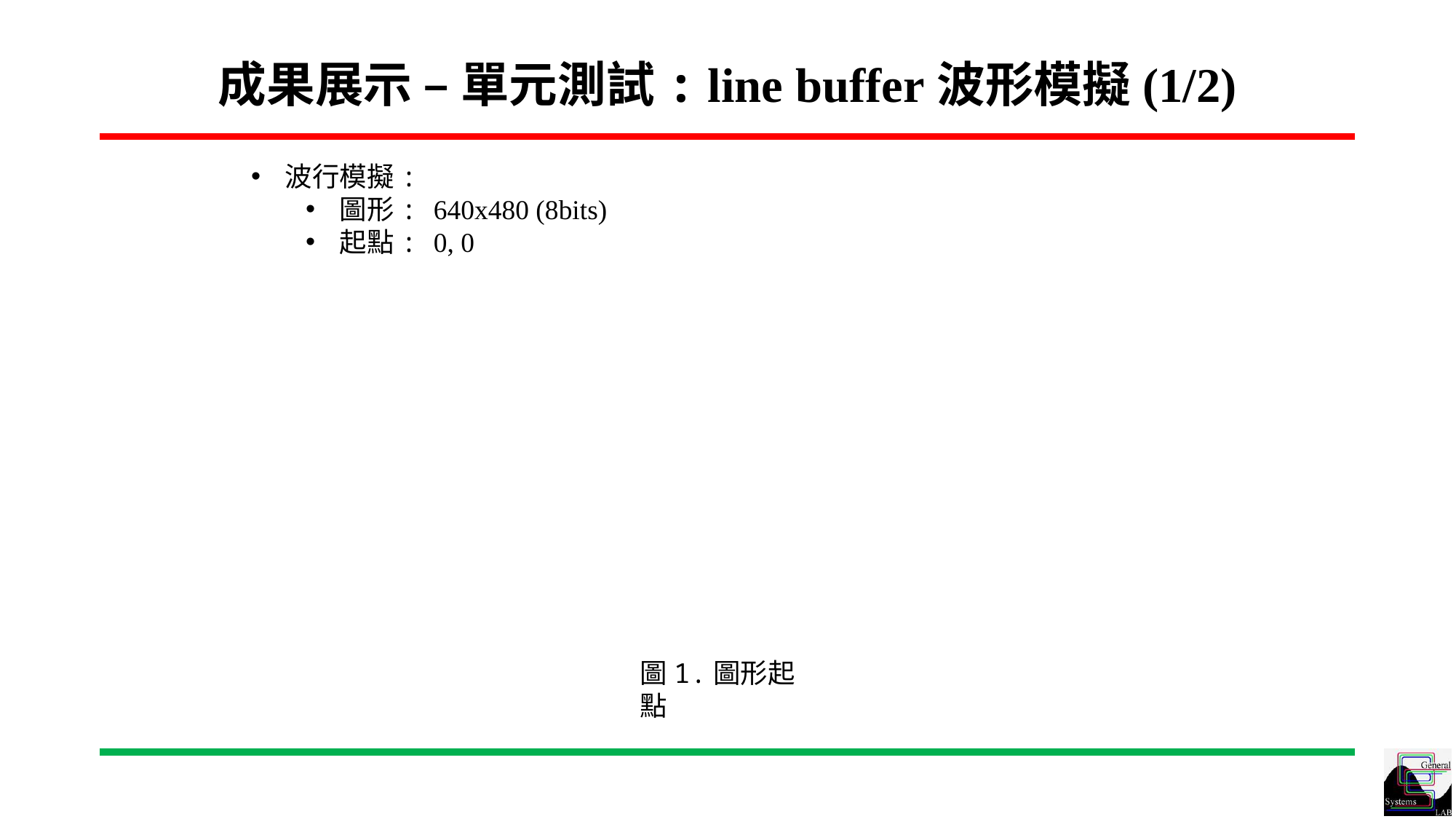

# 成果展示 – 單元測試: line buffer波形模擬(1/2)
波行模擬:
圖形: 640x480 (8bits)
起點: 0, 0
圖1.圖形起點